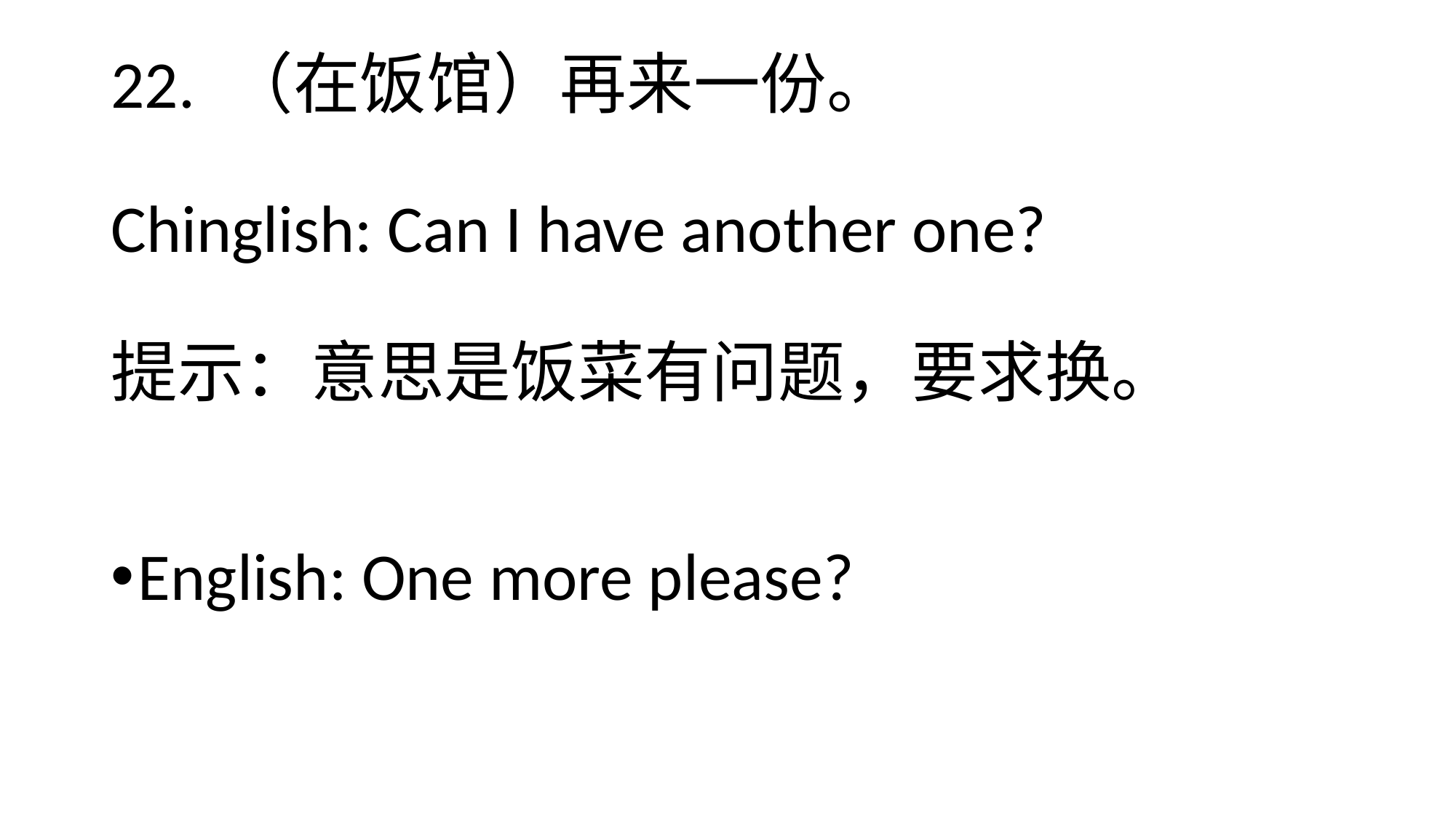

# 22. （在饭馆）再来一份。 Chinglish: Can I have another one? 提示：意思是饭菜有问题，要求换。
English: One more please?